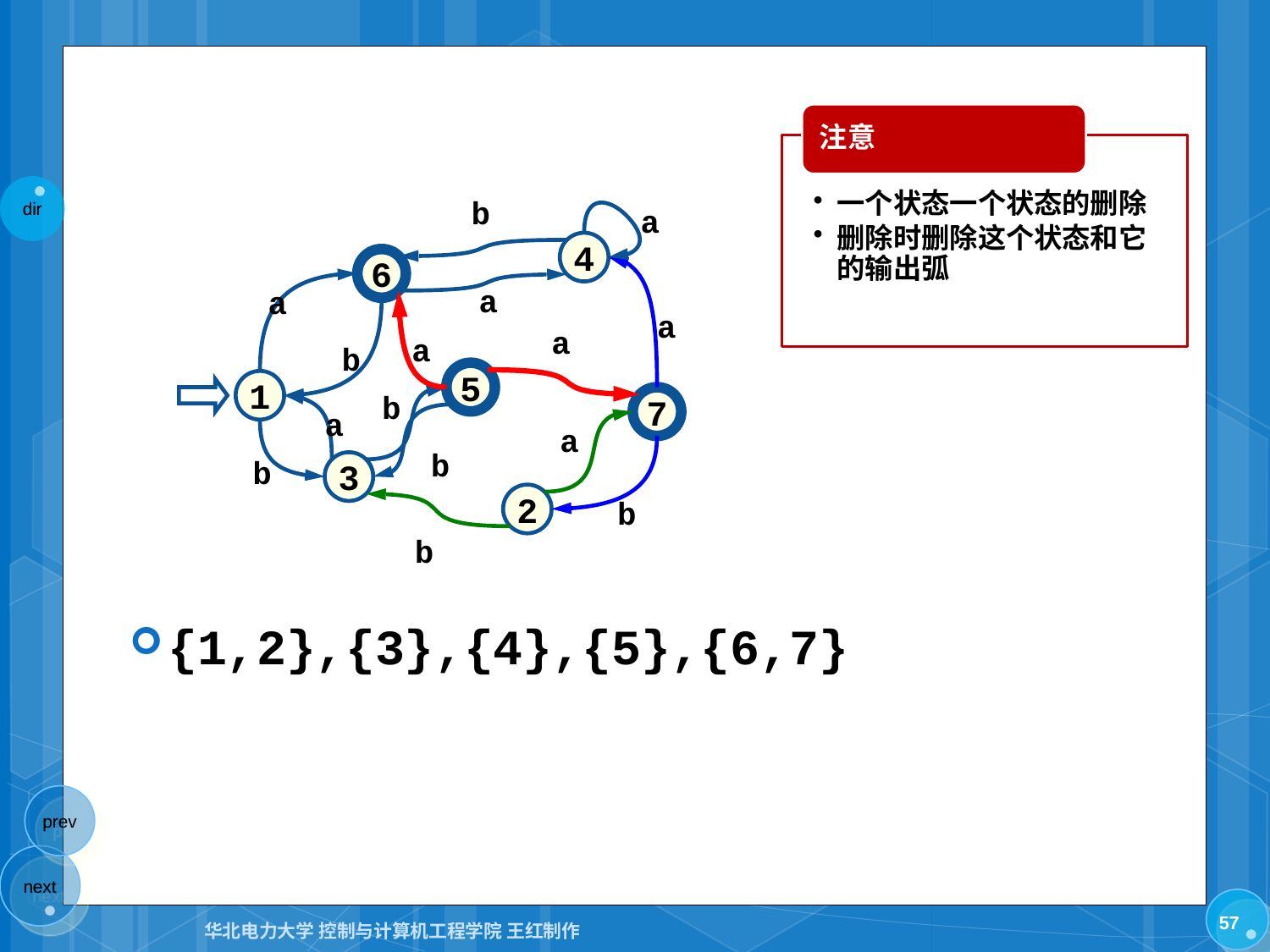

一个状态一个状态的删除
删除时删除这个状态和它的输出弧
注意
b
a
4
6
a
a
a
a
a
b
5
1

b
7
a
a
b
b
3
2
b
b
{1,2},{3},{4},{5},{6,7}
57
华北电力大学 控制与计算机工程学院 王红制作